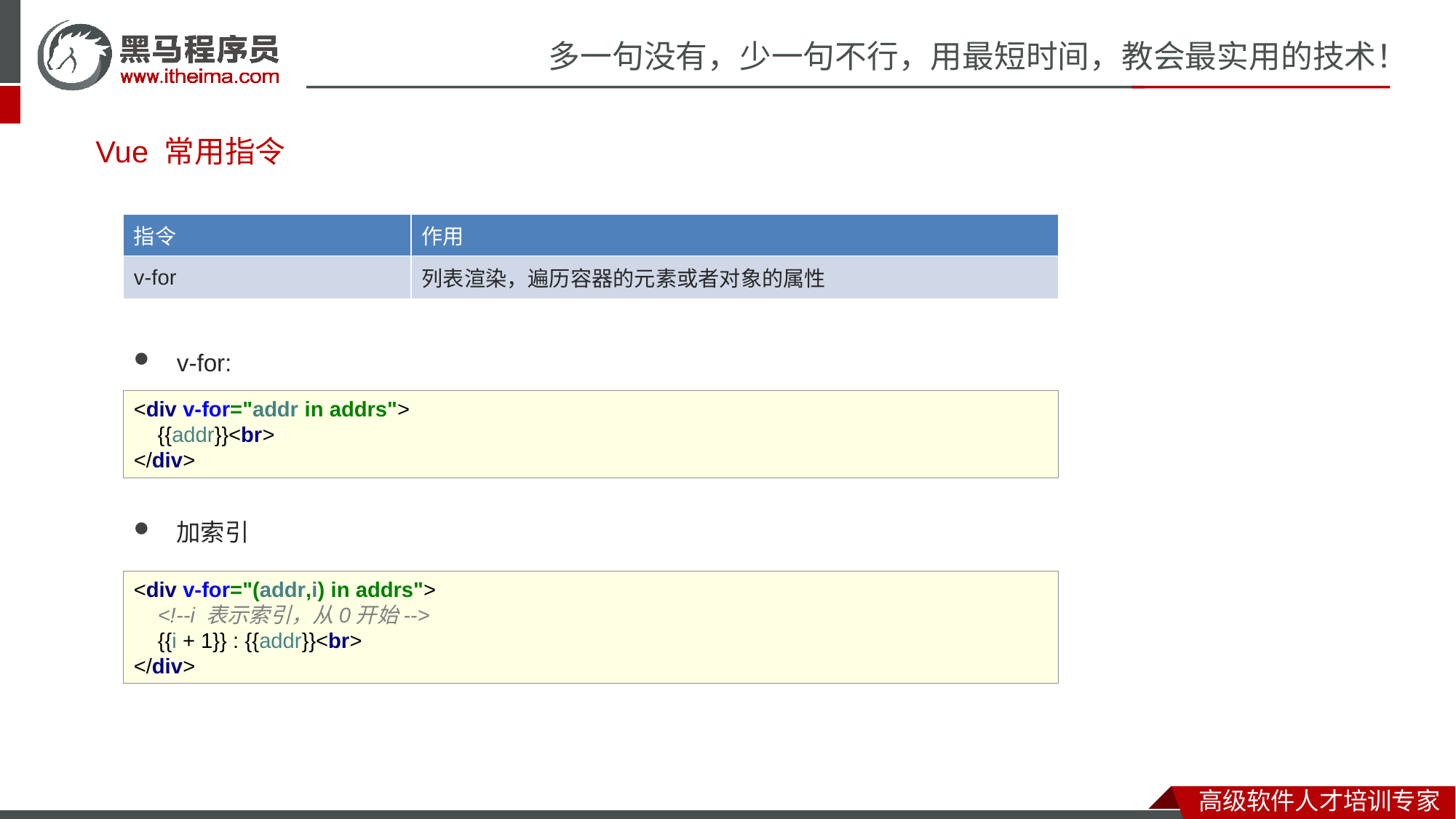

# Vue 常用指令
| 指令 | 作用 |
| --- | --- |
| v-for | 列表渲染，遍历容器的元素或者对象的属性 |
v-for:
<div v-for="addr in addrs">
    {{addr}}<br>
</div>
加索引
<div v-for="(addr,i) in addrs">
    <!--i 表示索引，从0开始-->
    {{i + 1}} : {{addr}}<br>
</div>